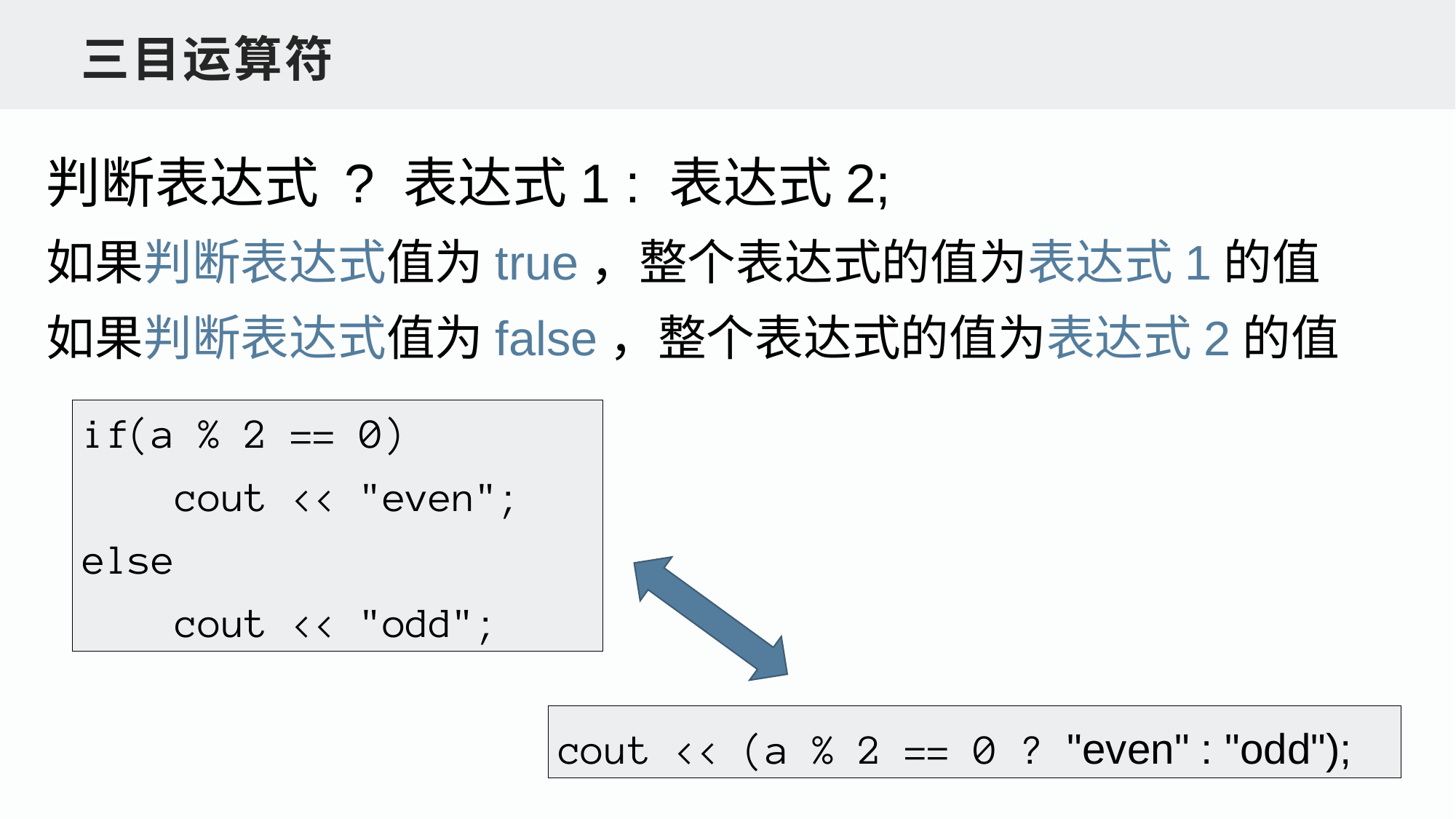

三目运算符
判断表达式 ? 表达式1 : 表达式2;
如果判断表达式值为true，整个表达式的值为表达式1的值
如果判断表达式值为false，整个表达式的值为表达式2的值
if(a % 2 == 0)
    cout << "even";
else
    cout << "odd";

cout << (a % 2 == 0 ? "even" : "odd");